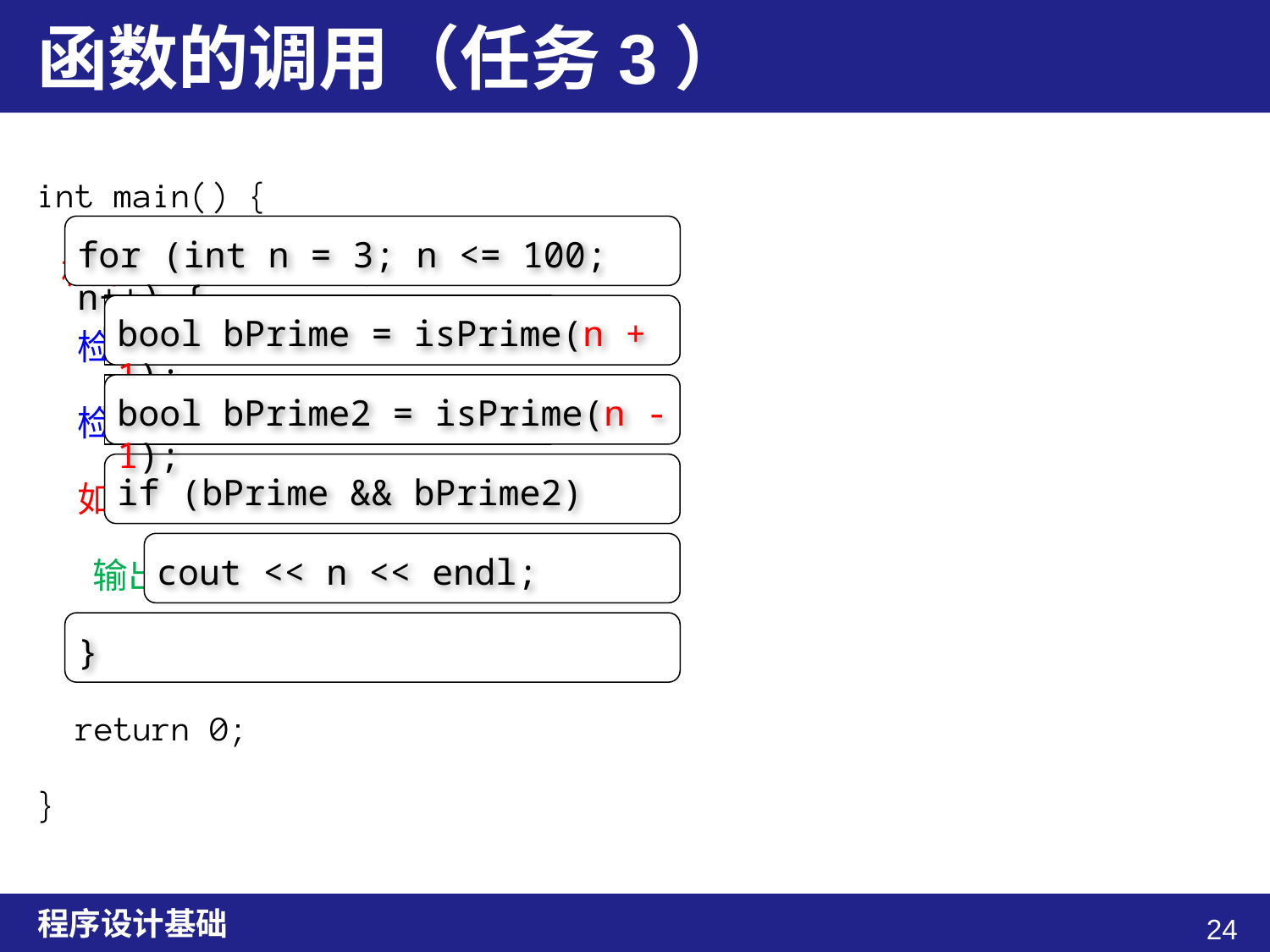

# 函数的调用（任务3）
int main() {
  枚举3到100的整数n
    检查n+1是否为素数
    检查n-1是否为素数
    如果n+1和n-1都是素数
      输出n

  return 0;
}

for (int n = 3; n <= 100; n++) {

bool bPrime = isPrime(n + 1);

bool bPrime2 = isPrime(n - 1);

if (bPrime && bPrime2)

cout << n << endl;

}